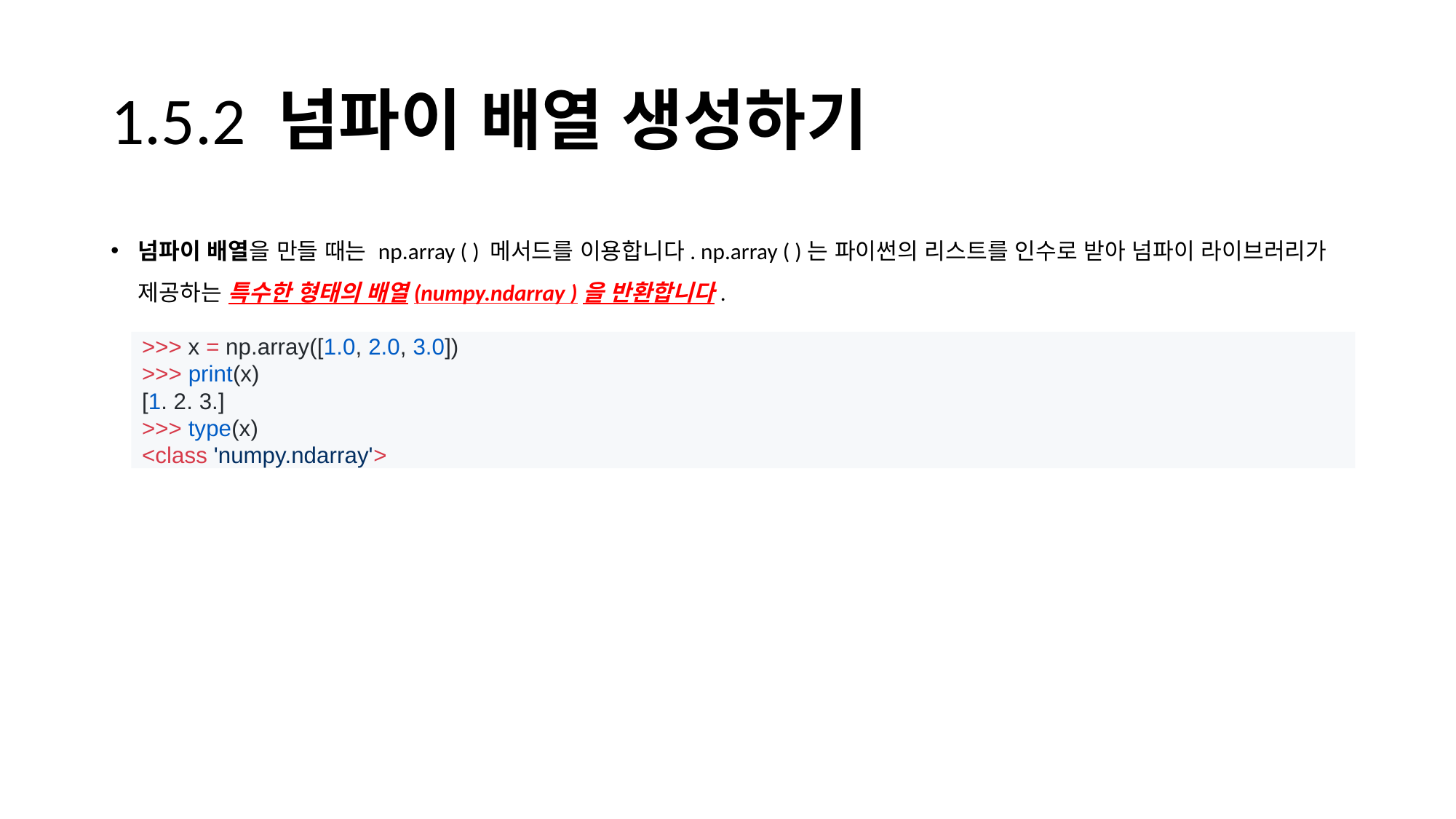

# 1.5.2 넘파이 배열 생성하기
넘파이 배열을 만들 때는 np.array ( ) 메서드를 이용합니다. np.array ( )는 파이썬의 리스트를 인수로 받아 넘파이 라이브러리가 제공하는 특수한 형태의 배열(numpy.ndarray )을 반환합니다.
>>> x = np.array([1.0, 2.0, 3.0])
>>> print(x)
[1. 2. 3.]
>>> type(x)
<class 'numpy.ndarray'>